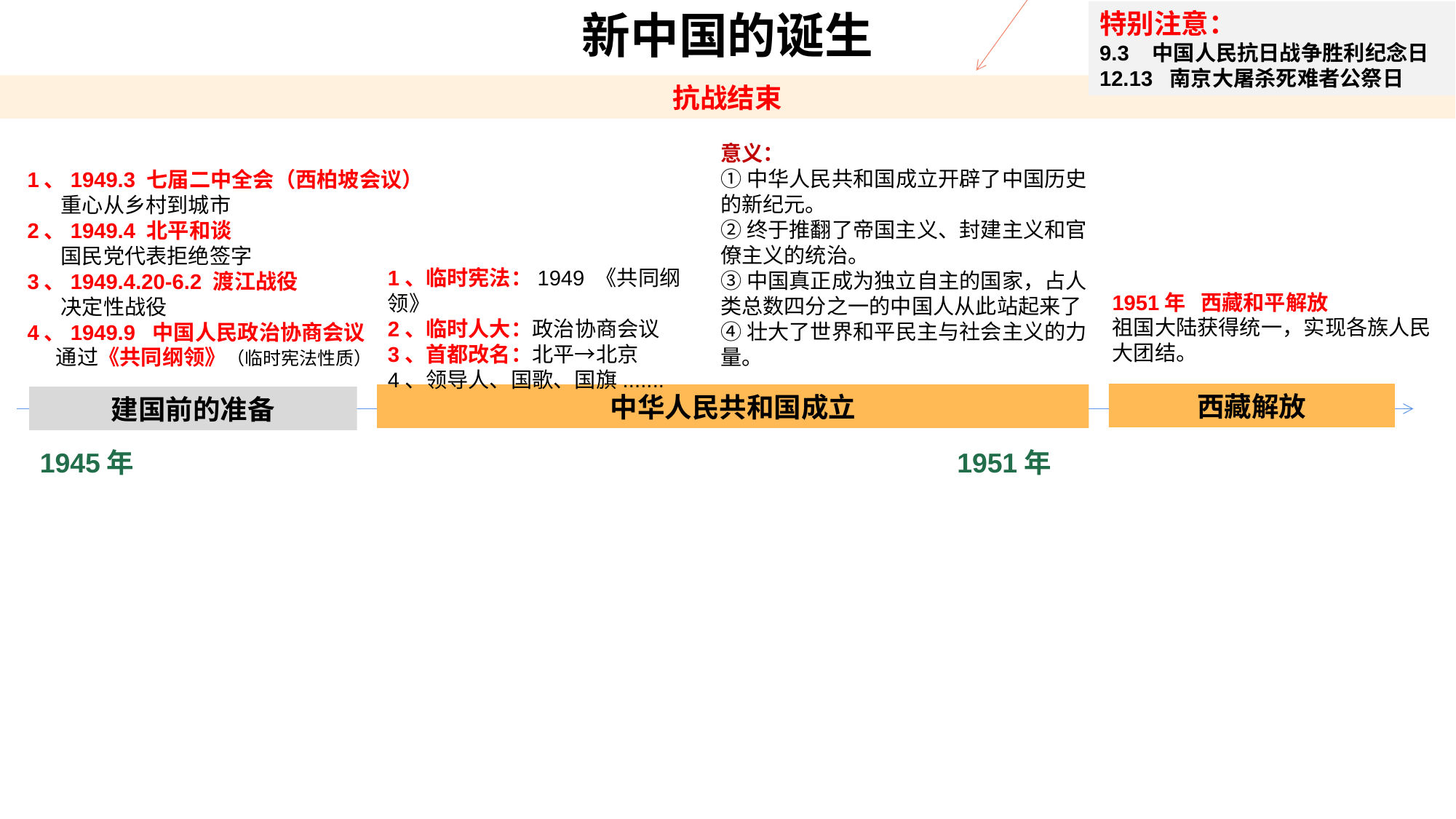

新中国的诞生
特别注意：
9.3   中国人民抗日战争胜利纪念日
12.13  南京大屠杀死难者公祭日
抗战结束
意义：
①中华人民共和国成立开辟了中国历史的新纪元。
②终于推翻了帝国主义、封建主义和官僚主义的统治。
③中国真正成为独立自主的国家，占人类总数四分之一的中国人从此站起来了
④壮大了世界和平民主与社会主义的力量。
1、1949.3 七届二中全会（西柏坡会议）
      重心从乡村到城市
2、1949.4 北平和谈
      国民党代表拒绝签字
3、1949.4.20-6.2 渡江战役
      决定性战役
4、1949.9  中国人民政治协商会议
     通过《共同纲领》（临时宪法性质）
1、临时宪法：1949 《共同纲领》
2、临时人大：政治协商会议
3、首都改名：北平→北京
4、领导人、国歌、国旗.......
1951年   西藏和平解放
祖国大陆获得统一，实现各族人民大团结。
西藏解放
中华人民共和国成立
建国前的准备
1945年                                                                                                                                    1951年